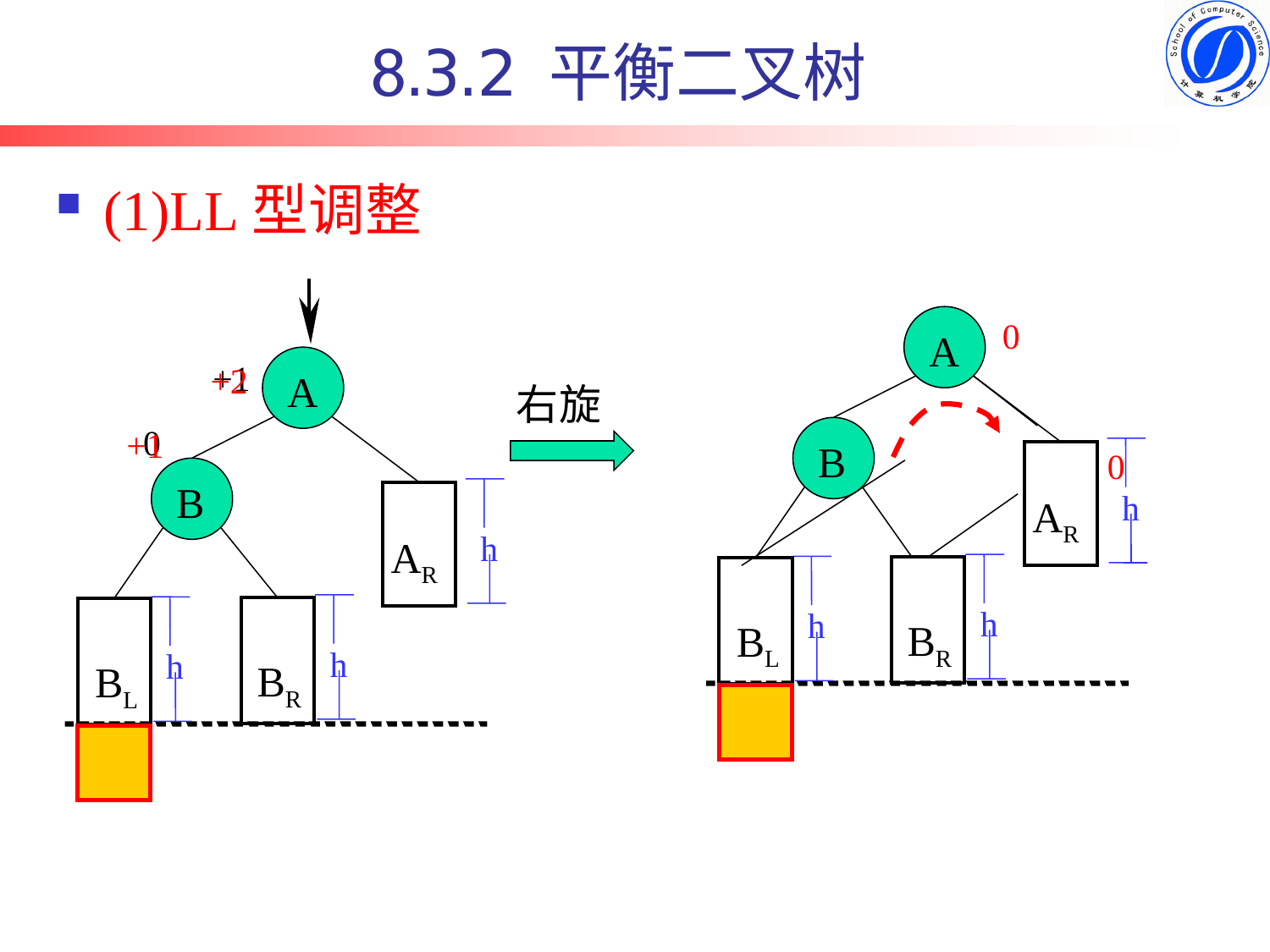

8.3.2 平衡二叉树
(1)LL型调整

A

B

h

h

BR

h

BL

A

h

AR
0
+1
+2
右旋

B
0
+1
0
AR

h

BR

h

BL